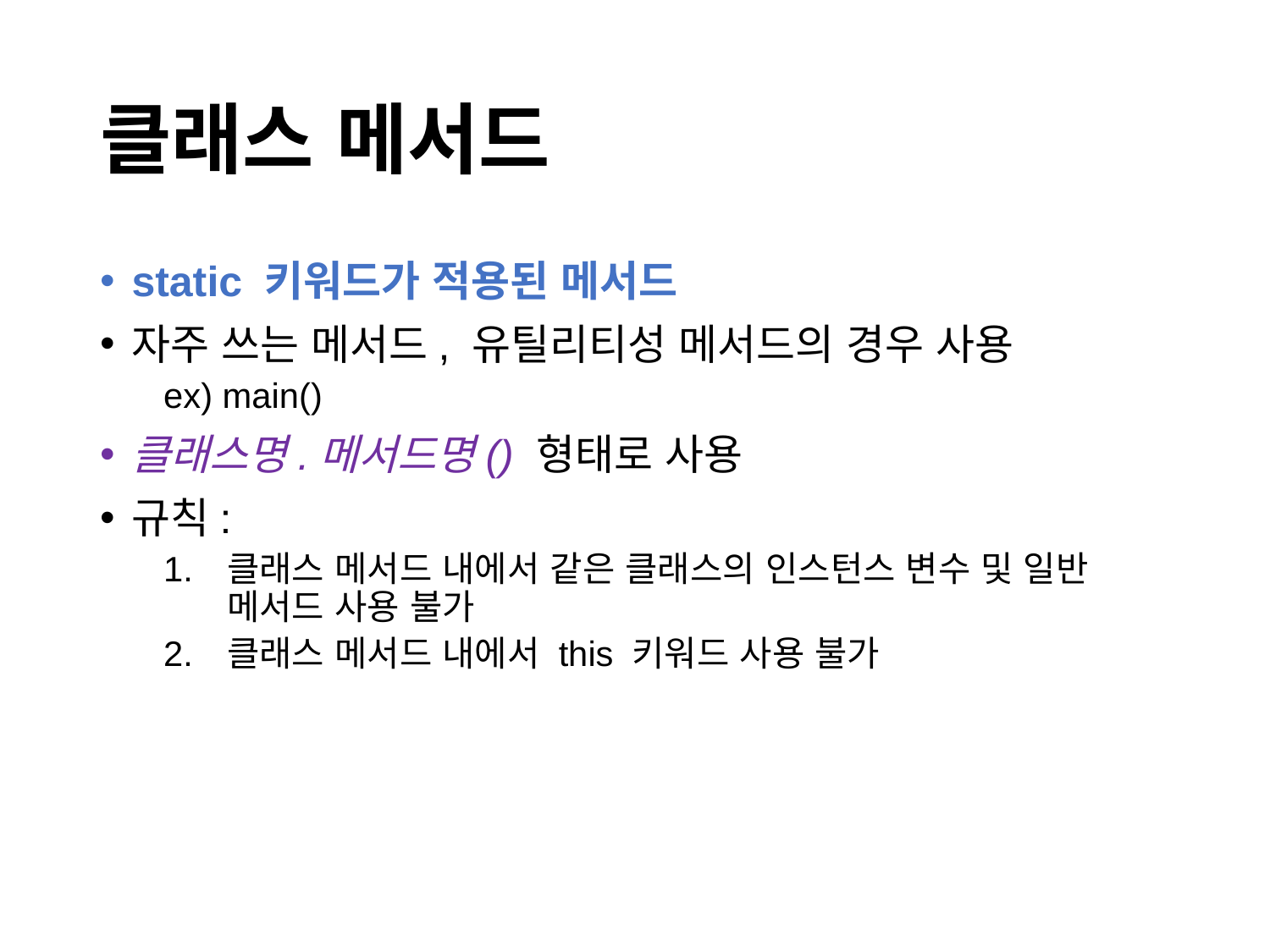

# 클래스 메서드
static 키워드가 적용된 메서드
자주 쓰는 메서드, 유틸리티성 메서드의 경우 사용
ex) main()
클래스명.메서드명() 형태로 사용
규칙:
클래스 메서드 내에서 같은 클래스의 인스턴스 변수 및 일반 메서드 사용 불가
클래스 메서드 내에서 this 키워드 사용 불가